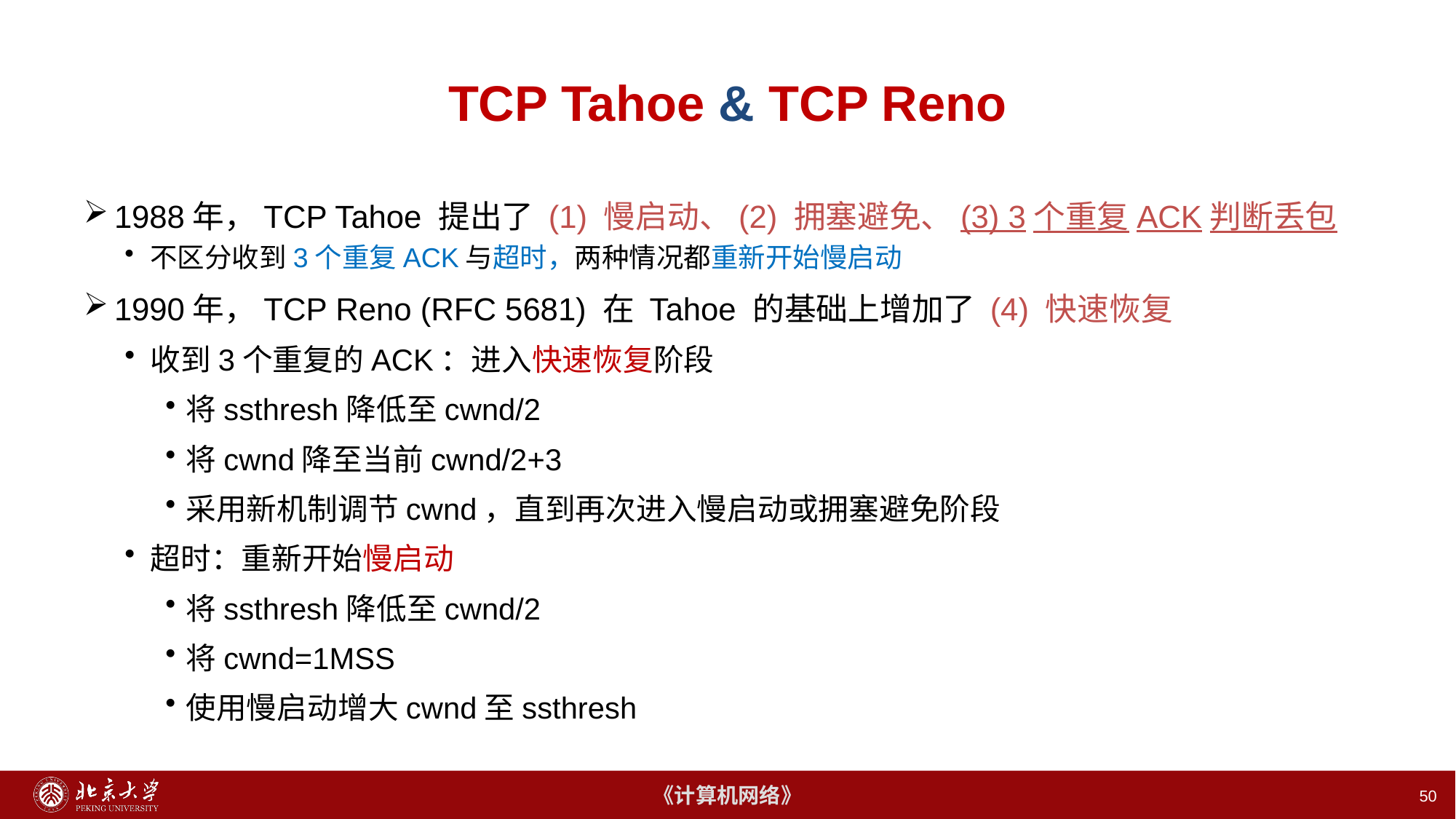

# TCP Tahoe & TCP Reno
1988年，TCP Tahoe 提出了 (1) 慢启动、(2) 拥塞避免、(3) 3个重复ACK判断丢包
不区分收到3个重复ACK与超时，两种情况都重新开始慢启动
1990年，TCP Reno (RFC 5681) 在 Tahoe 的基础上增加了 (4) 快速恢复
收到3个重复的ACK：进入快速恢复阶段
将ssthresh降低至cwnd/2
将cwnd降至当前cwnd/2+3
采用新机制调节cwnd，直到再次进入慢启动或拥塞避免阶段
超时：重新开始慢启动
将ssthresh降低至cwnd/2
将cwnd=1MSS
使用慢启动增大cwnd至ssthresh
50